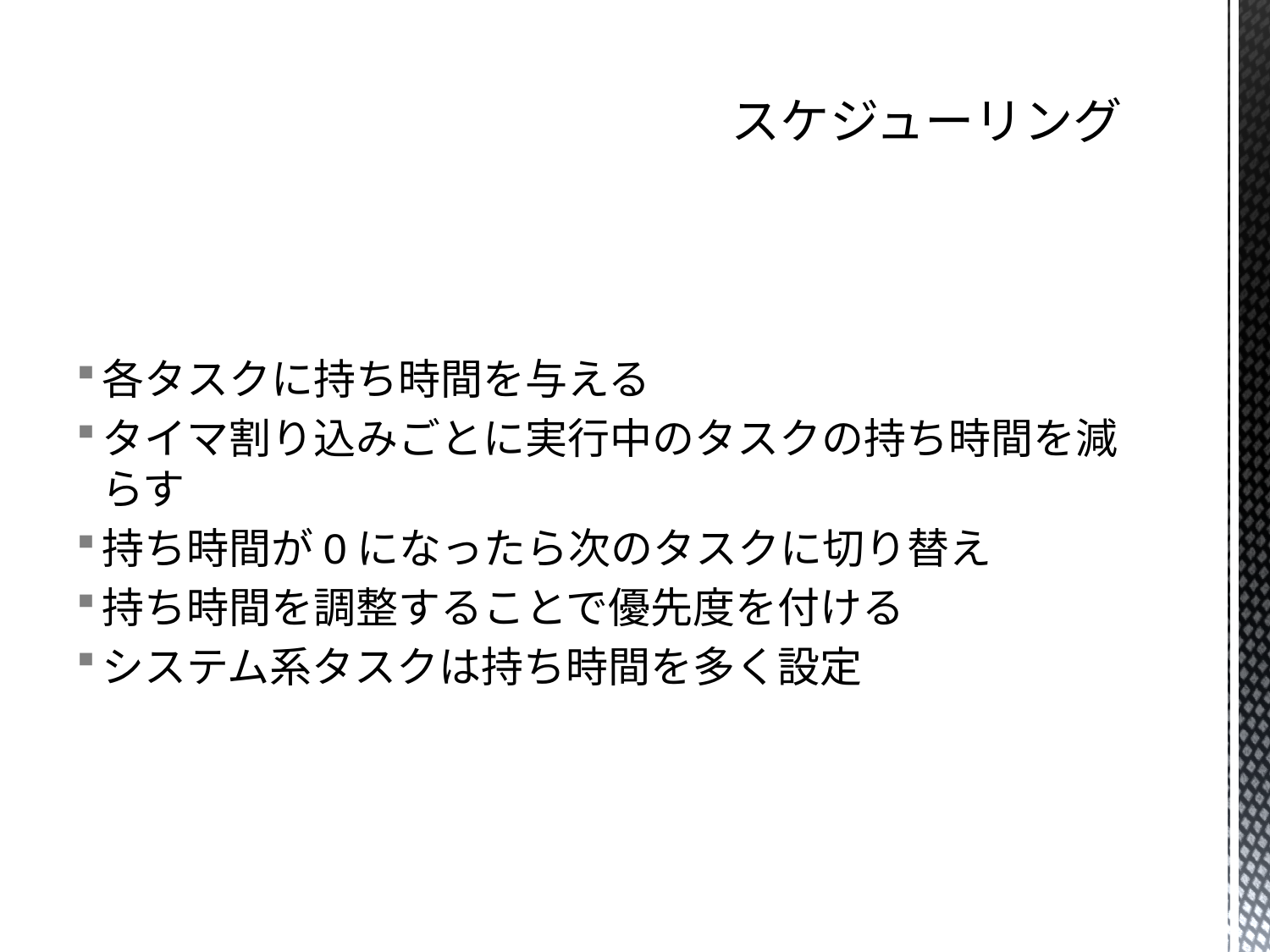

# スケジューリング
各タスクに持ち時間を与える
タイマ割り込みごとに実行中のタスクの持ち時間を減らす
持ち時間が0になったら次のタスクに切り替え
持ち時間を調整することで優先度を付ける
システム系タスクは持ち時間を多く設定